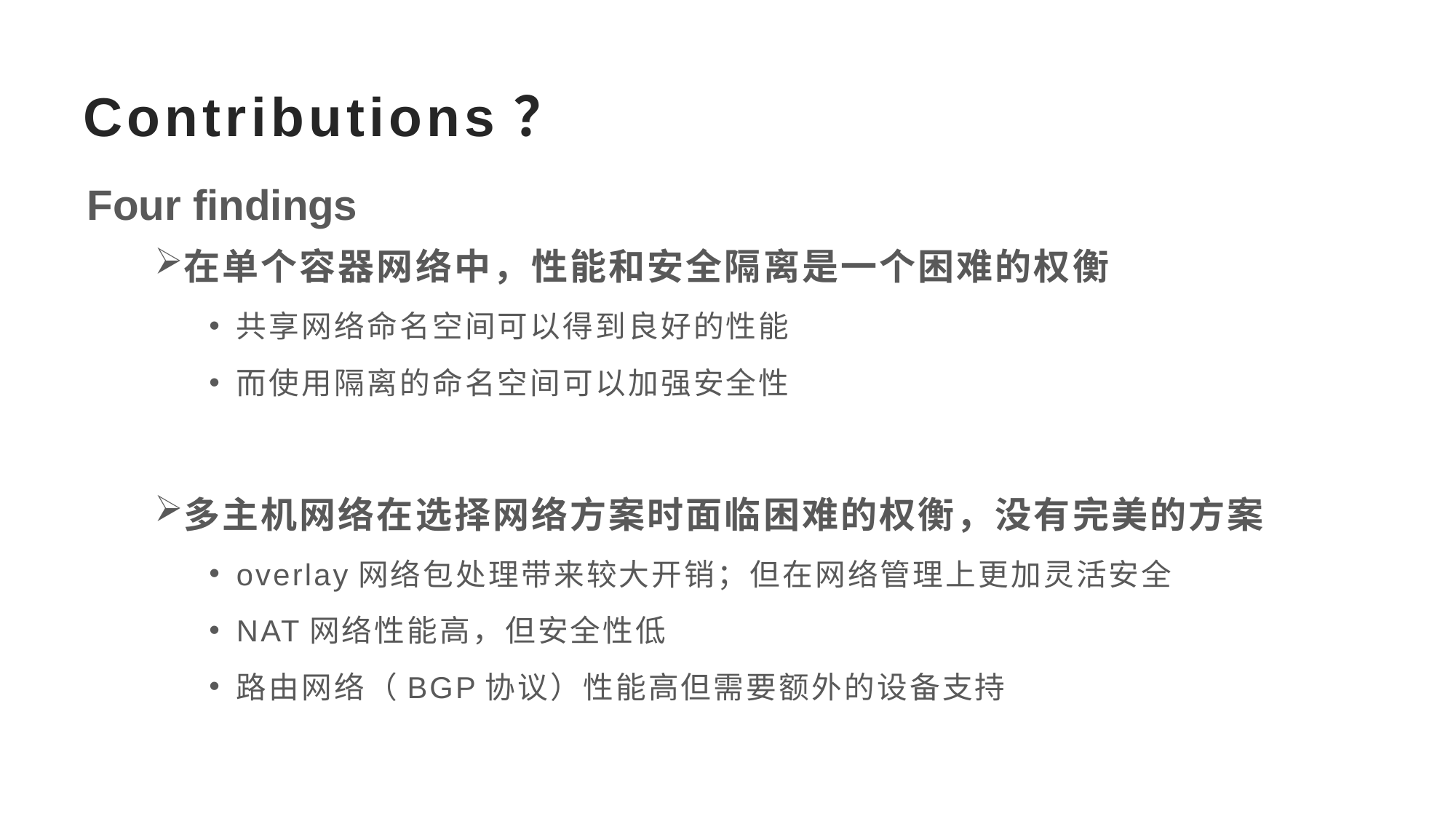

# Contributions？
Four findings
在单个容器网络中，性能和安全隔离是一个困难的权衡
共享网络命名空间可以得到良好的性能
而使用隔离的命名空间可以加强安全性

多主机网络在选择网络方案时面临困难的权衡，没有完美的方案
overlay网络包处理带来较大开销；但在网络管理上更加灵活安全
NAT网络性能高，但安全性低
路由网络（BGP协议）性能高但需要额外的设备支持